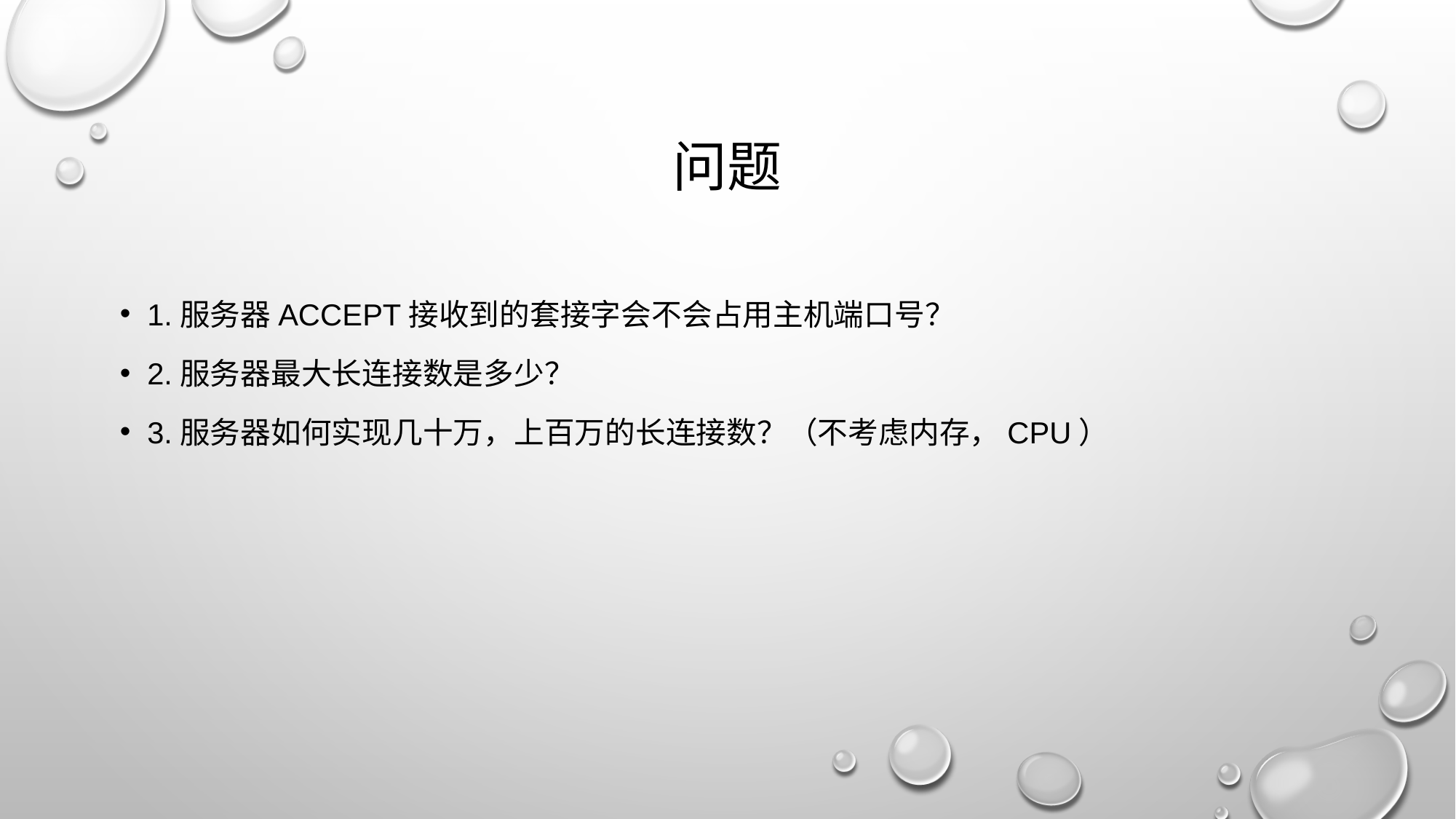

# 问题
1.服务器accept接收到的套接字会不会占用主机端口号？
2.服务器最大长连接数是多少？
3.服务器如何实现几十万，上百万的长连接数？（不考虑内存，cpu）